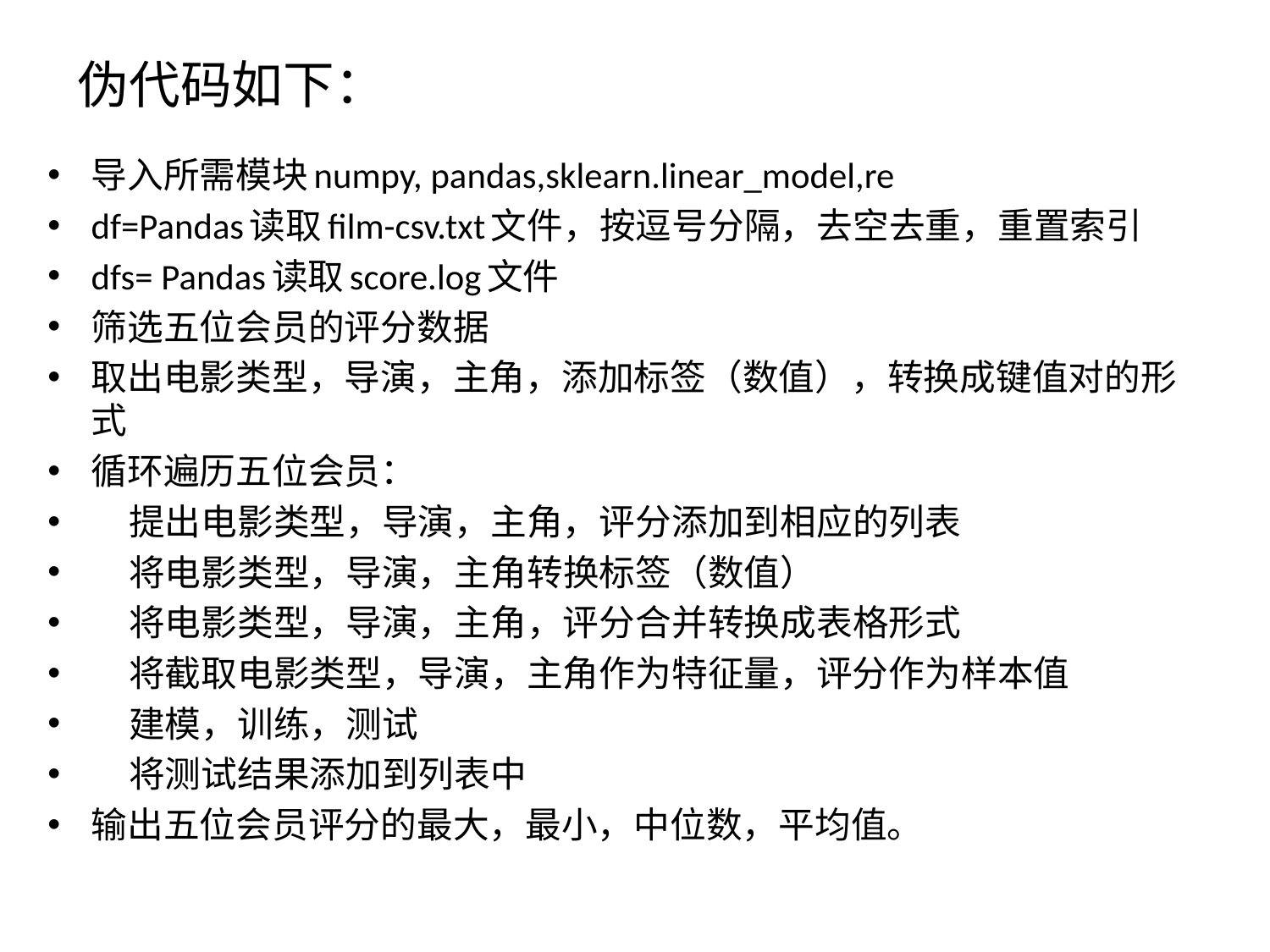

# 伪代码如下：
导入所需模块numpy, pandas,sklearn.linear_model,re
df=Pandas读取film-csv.txt文件，按逗号分隔，去空去重，重置索引
dfs= Pandas读取score.log文件
筛选五位会员的评分数据
取出电影类型，导演，主角，添加标签（数值），转换成键值对的形式
循环遍历五位会员：
    提出电影类型，导演，主角，评分添加到相应的列表
    将电影类型，导演，主角转换标签（数值）
    将电影类型，导演，主角，评分合并转换成表格形式
    将截取电影类型，导演，主角作为特征量，评分作为样本值
    建模，训练，测试
    将测试结果添加到列表中
输出五位会员评分的最大，最小，中位数，平均值。